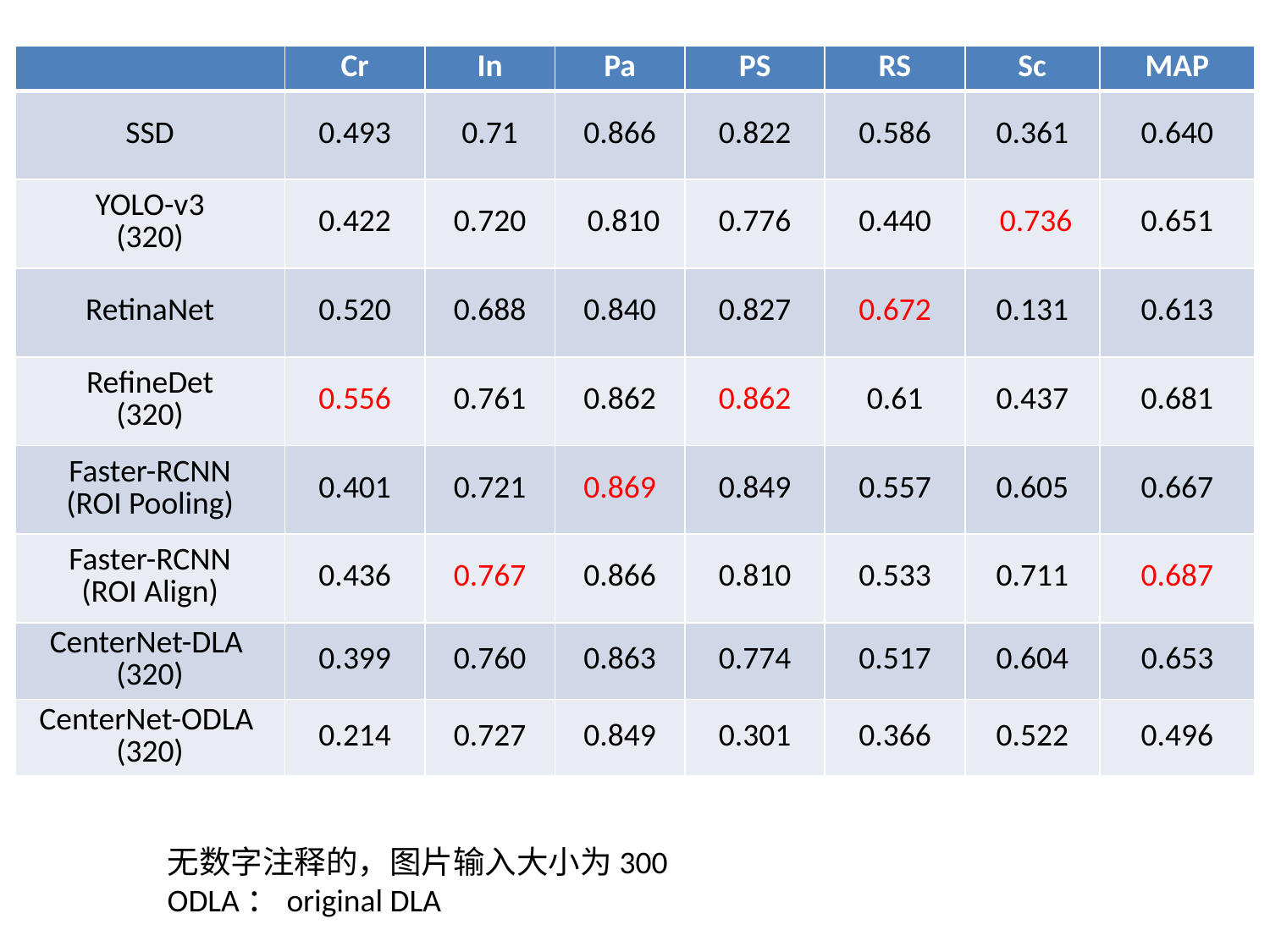

|  | Cr | In | Pa | PS | RS | Sc | MAP |
| --- | --- | --- | --- | --- | --- | --- | --- |
| SSD | 0.493 | 0.71 | 0.866 | 0.822 | 0.586 | 0.361 | 0.640 |
| YOLO-v3 (320) | 0.422 | 0.720 | 0.810 | 0.776 | 0.440 | 0.736 | 0.651 |
| RetinaNet | 0.520 | 0.688 | 0.840 | 0.827 | 0.672 | 0.131 | 0.613 |
| RefineDet (320) | 0.556 | 0.761 | 0.862 | 0.862 | 0.61 | 0.437 | 0.681 |
| Faster-RCNN (ROI Pooling) | 0.401 | 0.721 | 0.869 | 0.849 | 0.557 | 0.605 | 0.667 |
| Faster-RCNN (ROI Align) | 0.436 | 0.767 | 0.866 | 0.810 | 0.533 | 0.711 | 0.687 |
| CenterNet-DLA (320) | 0.399 | 0.760 | 0.863 | 0.774 | 0.517 | 0.604 | 0.653 |
| CenterNet-ODLA (320) | 0.214 | 0.727 | 0.849 | 0.301 | 0.366 | 0.522 | 0.496 |
无数字注释的，图片输入大小为300
ODLA：original DLA